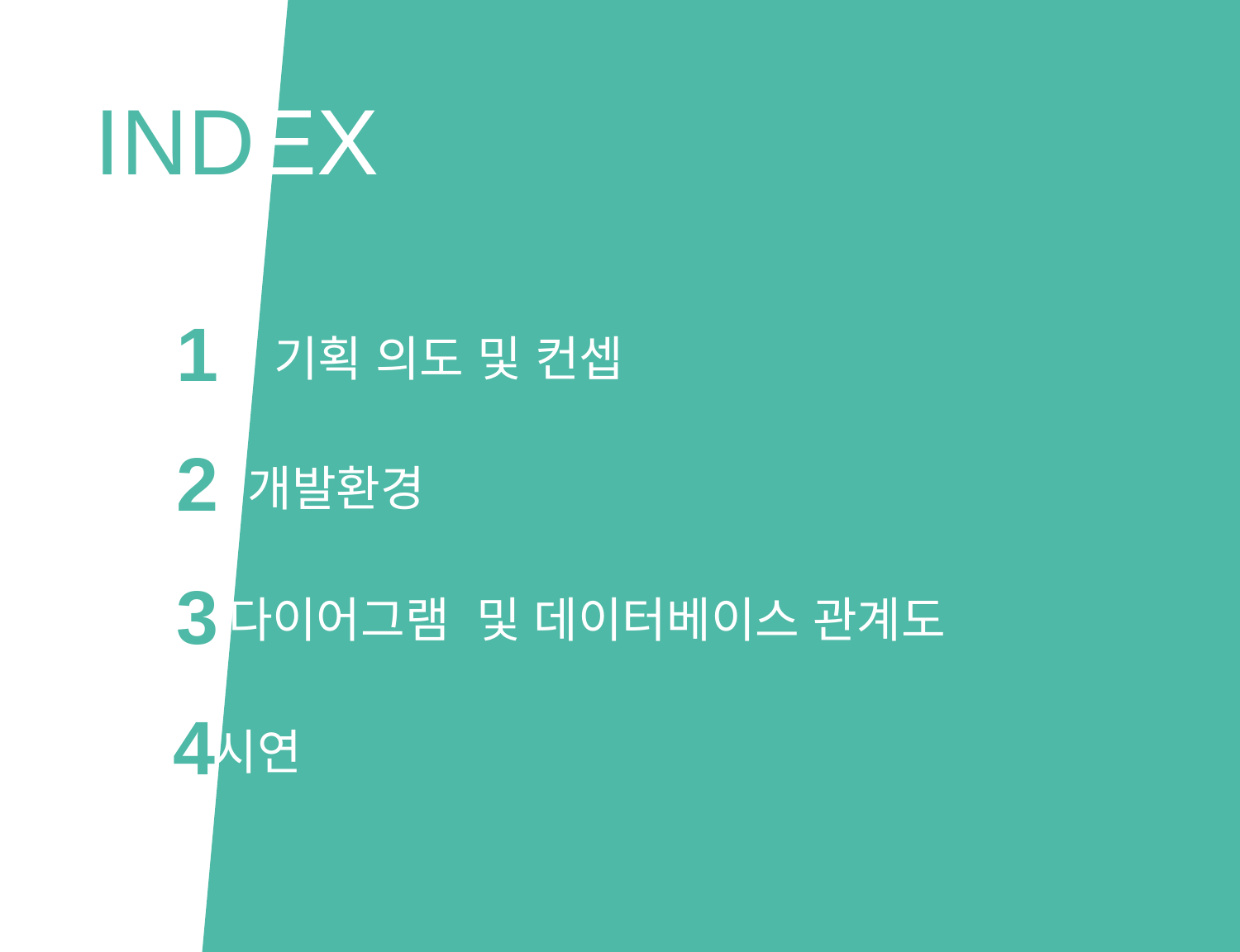

INDEX
1
       기획 의도 및 컨셉
2
        개발환경
3
         다이어그램  및 데이터베이스 관계도
4
         시연